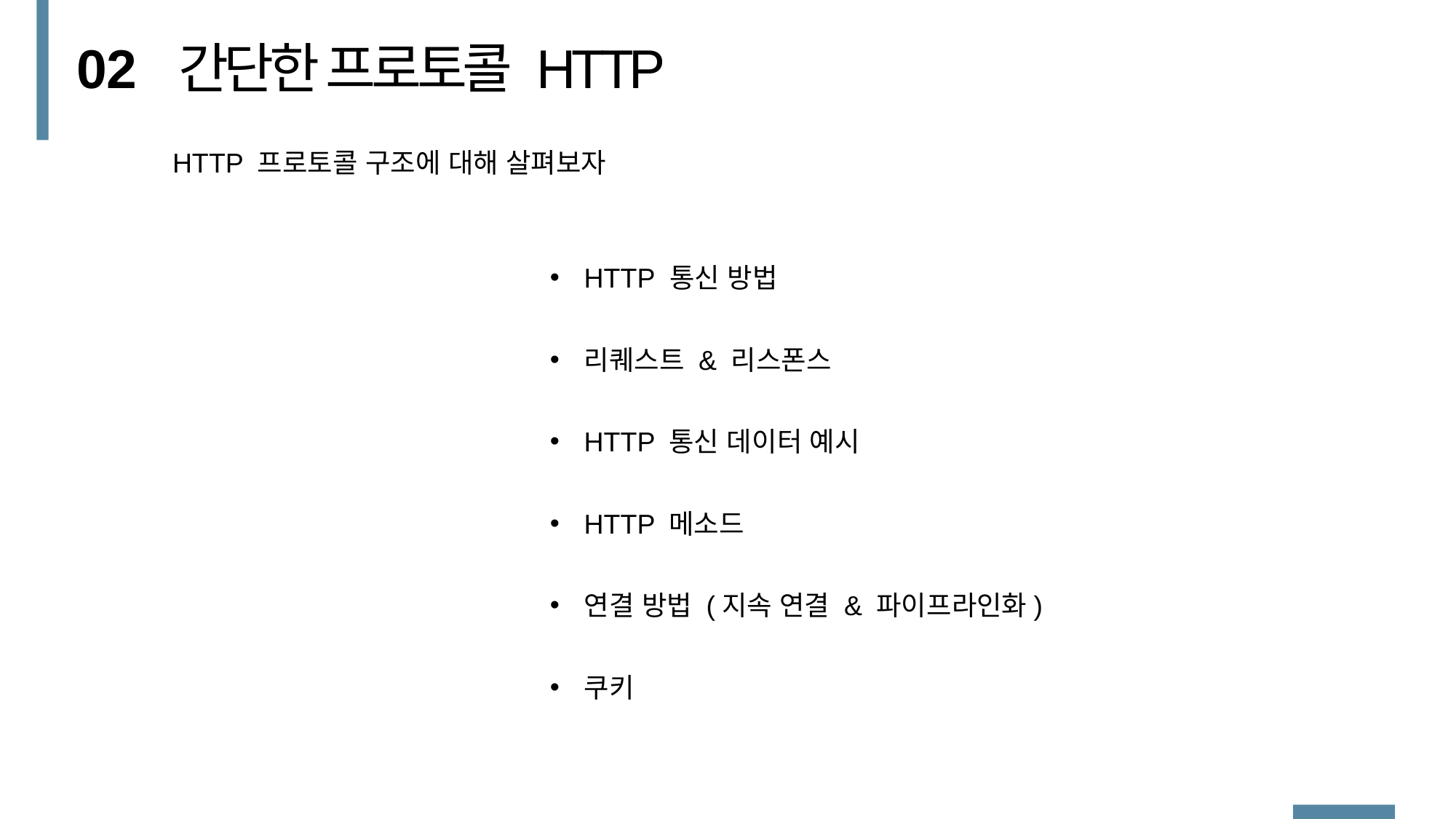

02
간단한 프로토콜 HTTP
HTTP 프로토콜 구조에 대해 살펴보자
HTTP 통신 방법
리퀘스트 & 리스폰스
HTTP 통신 데이터 예시
HTTP 메소드
연결 방법 (지속 연결 & 파이프라인화)
쿠키